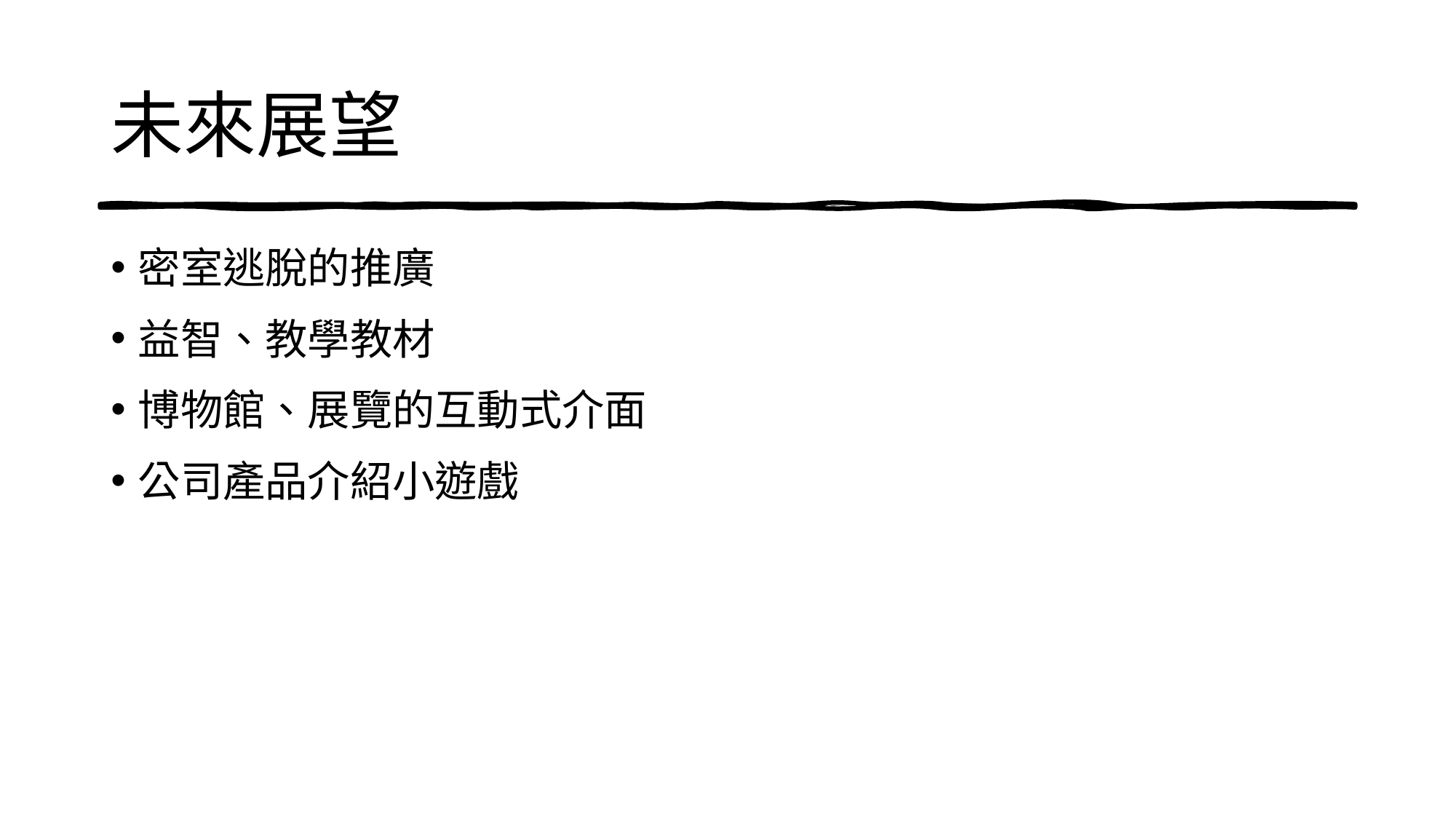

# 未來展望
密室逃脫的推廣
益智、教學教材
博物館、展覽的互動式介面
公司產品介紹小遊戲